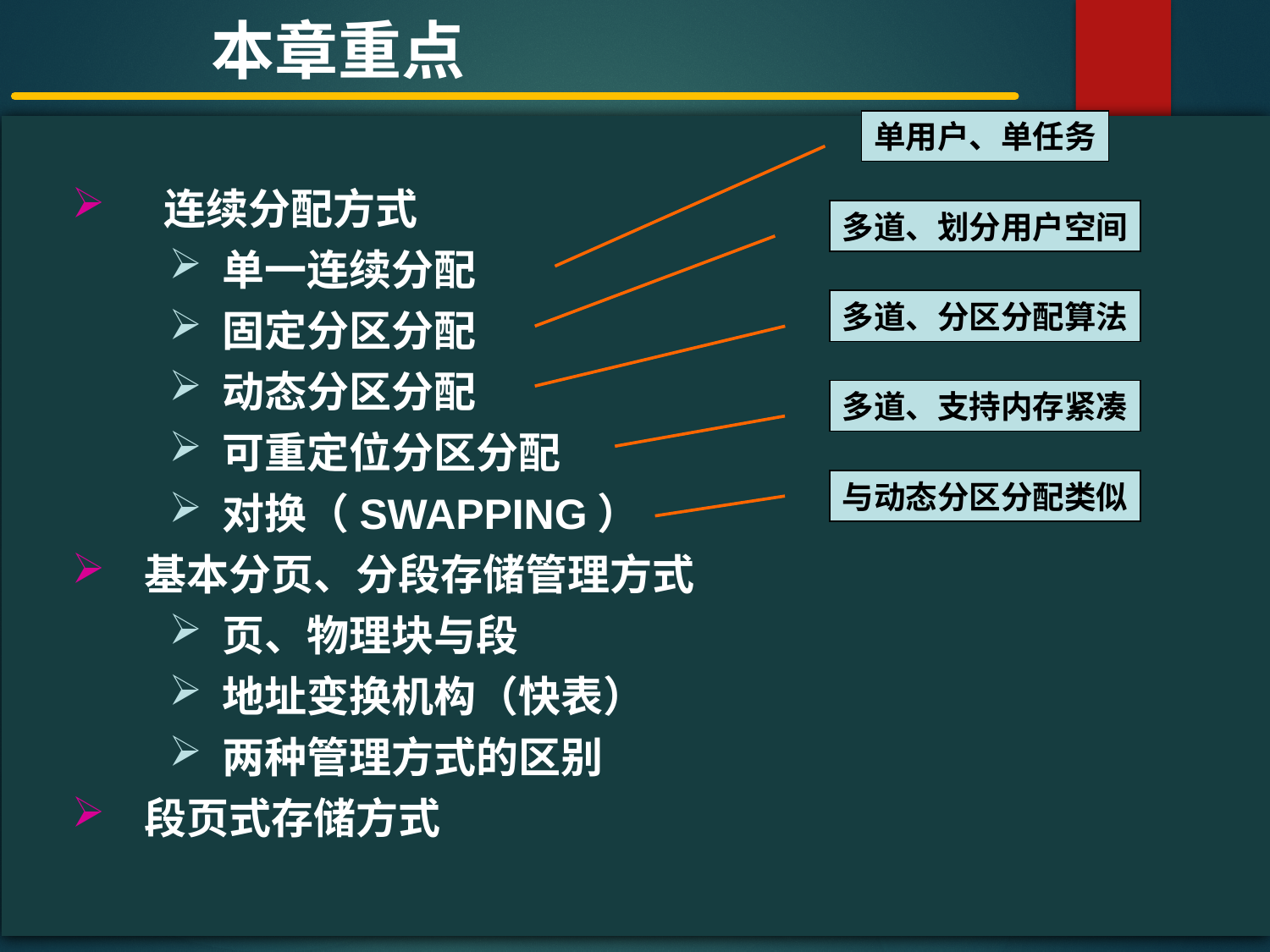

本章重点
单用户、单任务
#

     连续分配方式
 单一连续分配
 固定分区分配
 动态分区分配
 可重定位分区分配
 对换（SWAPPING）
   基本分页、分段存储管理方式
 页、物理块与段
 地址变换机构（快表）
 两种管理方式的区别
   段页式存储方式
多道、划分用户空间

多道、分区分配算法

多道、支持内存紧凑

与动态分区分配类似